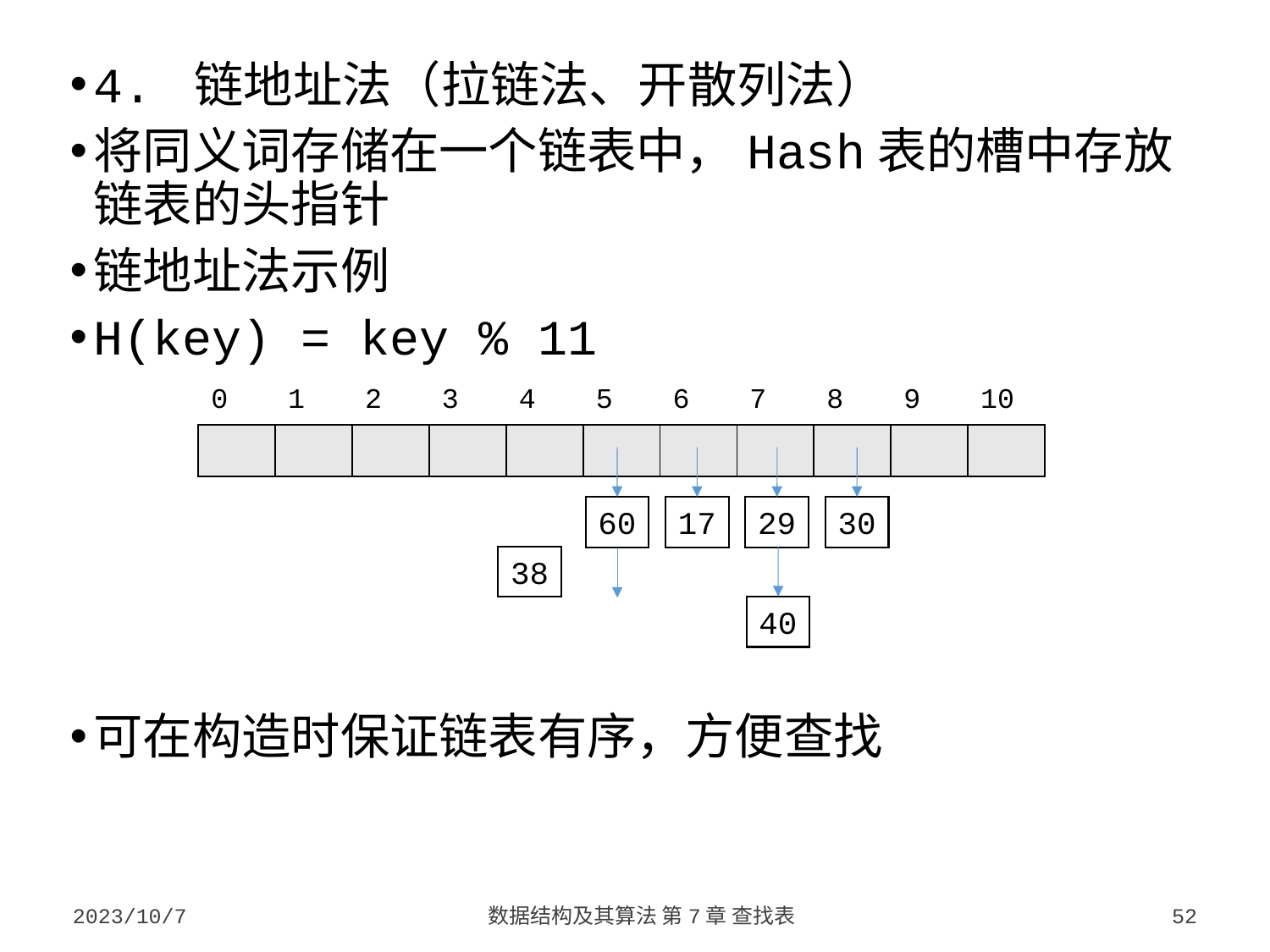

4. 链地址法（拉链法、开散列法）
将同义词存储在一个链表中，Hash表的槽中存放链表的头指针
链地址法示例
H(key) = key % 11

可在构造时保证链表有序，方便查找
| 0 | 1 | 2 | 3 | 4 | 5 | 6 | 7 | 8 | 9 | 10 |
| --- | --- | --- | --- | --- | --- | --- | --- | --- | --- | --- |
|  |  |  |  |  |  |  |  |  |  |  |
| --- | --- | --- | --- | --- | --- | --- | --- | --- | --- | --- |
60
17
29
30
38
40
2023/10/7
数据结构及其算法 第7章 查找表
52